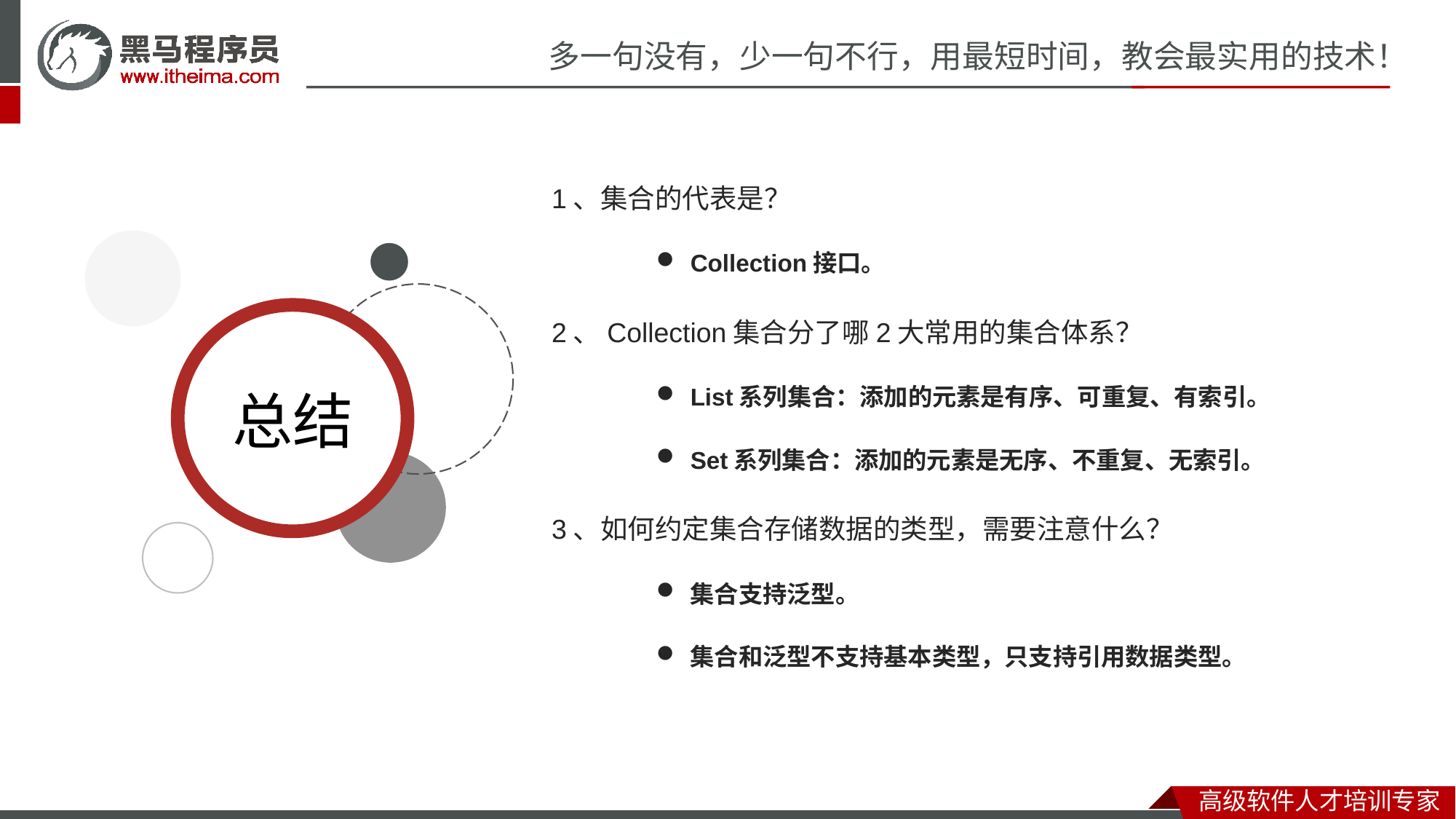

1、集合的代表是？
Collection接口。
2、Collection集合分了哪2大常用的集合体系？
List系列集合：添加的元素是有序、可重复、有索引。
Set系列集合：添加的元素是无序、不重复、无索引。
3、如何约定集合存储数据的类型，需要注意什么？
集合支持泛型。
集合和泛型不支持基本类型，只支持引用数据类型。